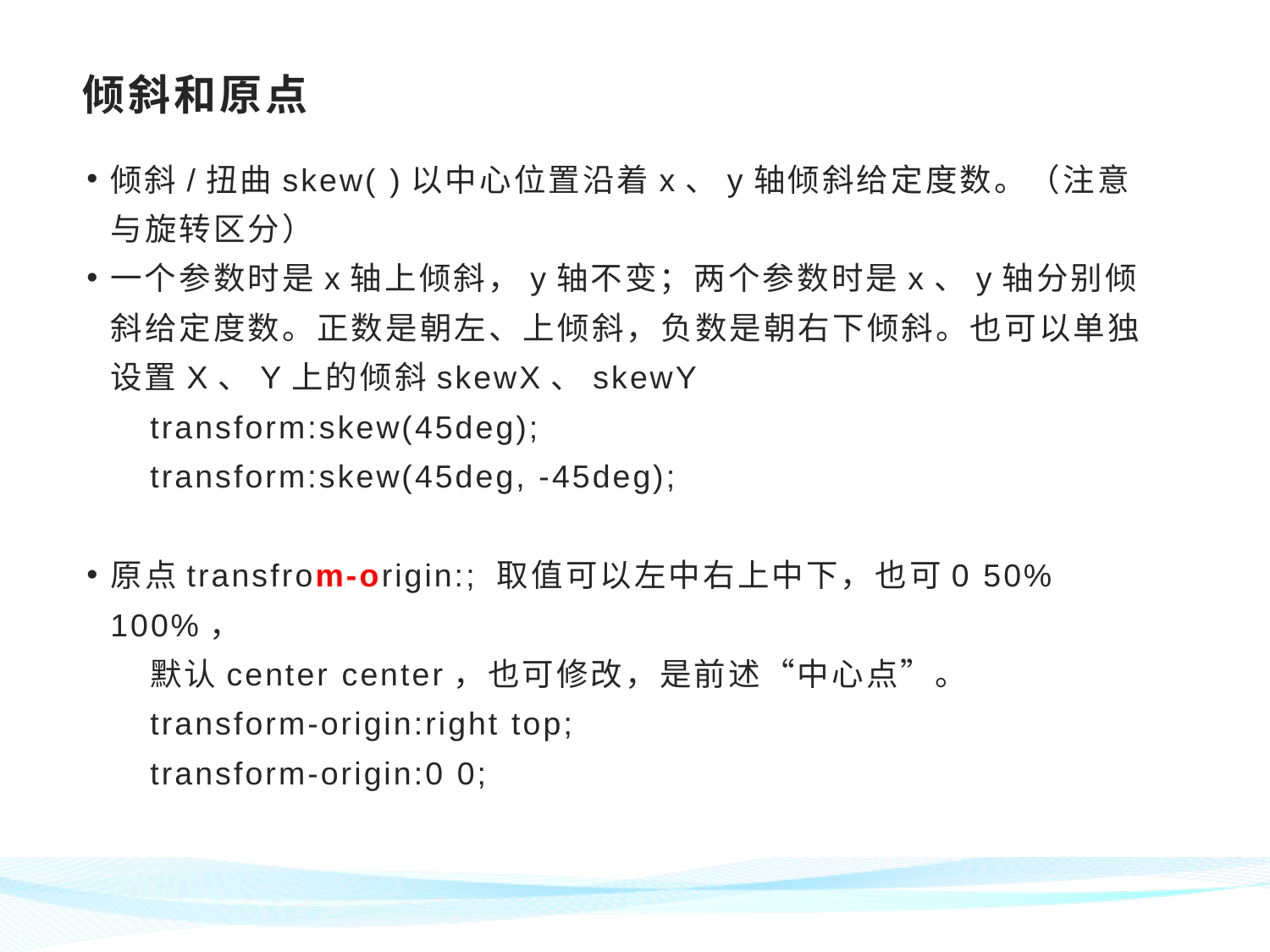

# 倾斜和原点
倾斜/扭曲skew( )以中心位置沿着x、y轴倾斜给定度数。（注意与旋转区分）
一个参数时是x轴上倾斜，y轴不变；两个参数时是x、y轴分别倾斜给定度数。正数是朝左、上倾斜，负数是朝右下倾斜。也可以单独设置X、Y上的倾斜skewX、skewY
transform:skew(45deg);
transform:skew(45deg, -45deg);

原点transfrom-origin:; 取值可以左中右上中下，也可0 50% 100%，
默认center center，也可修改，是前述“中心点”。
transform-origin:right top;
transform-origin:0 0;